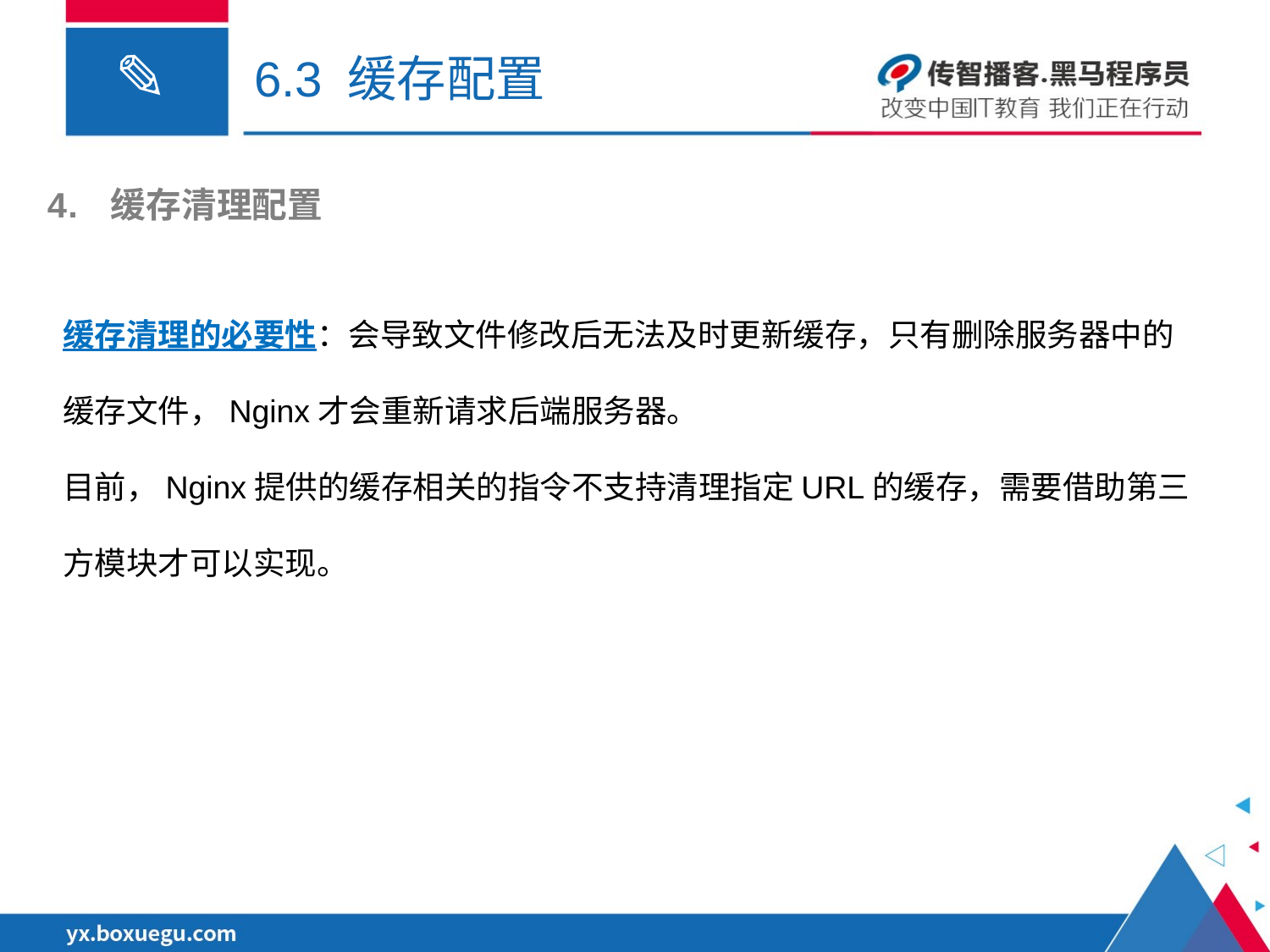

# 6.3 缓存配置
缓存清理配置
缓存清理的必要性：会导致文件修改后无法及时更新缓存，只有删除服务器中的缓存文件，Nginx才会重新请求后端服务器。
目前，Nginx提供的缓存相关的指令不支持清理指定URL的缓存，需要借助第三方模块才可以实现。